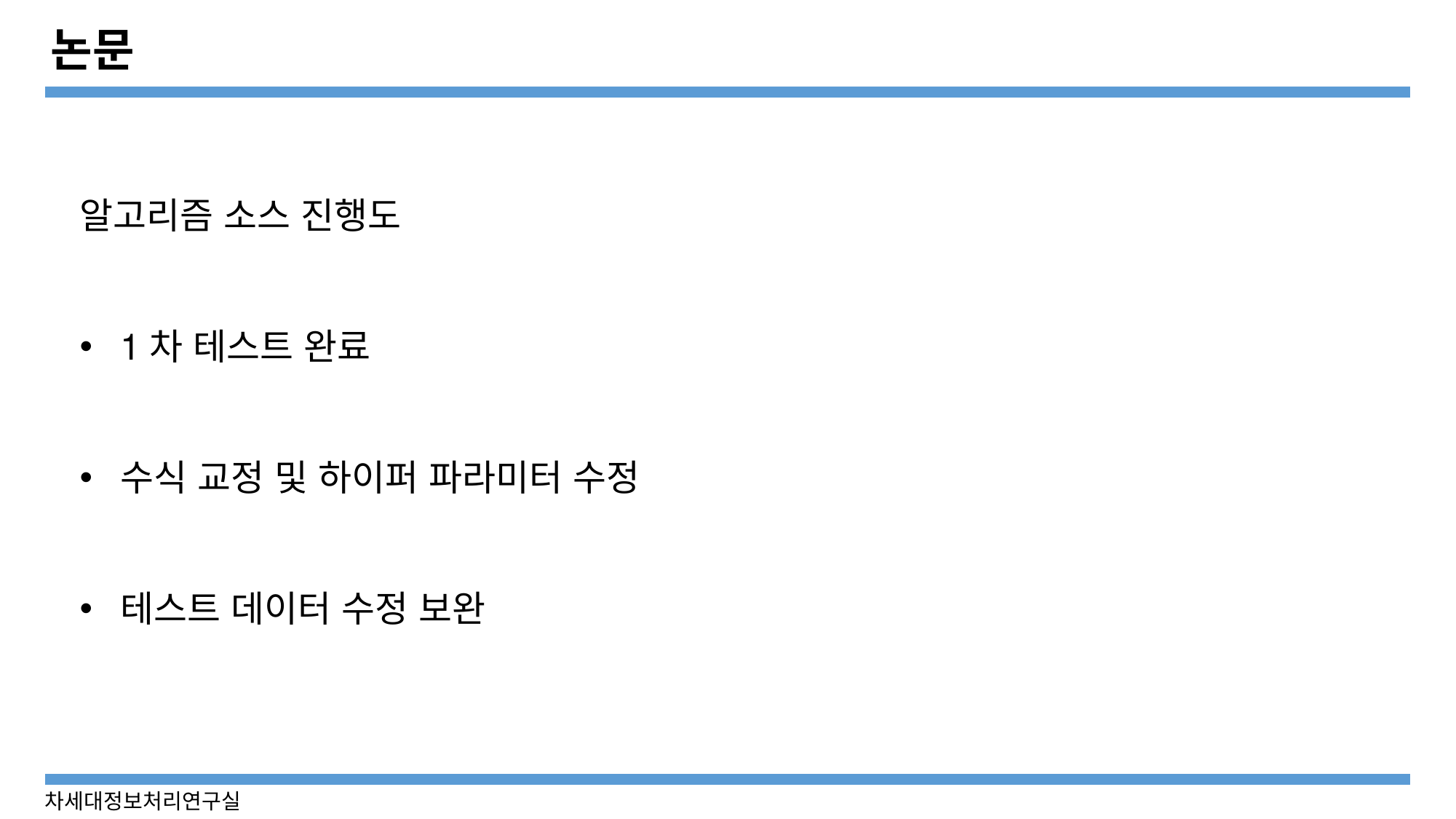

# 논문
알고리즘 소스 진행도

1차 테스트 완료

수식 교정 및 하이퍼 파라미터 수정

테스트 데이터 수정 보완